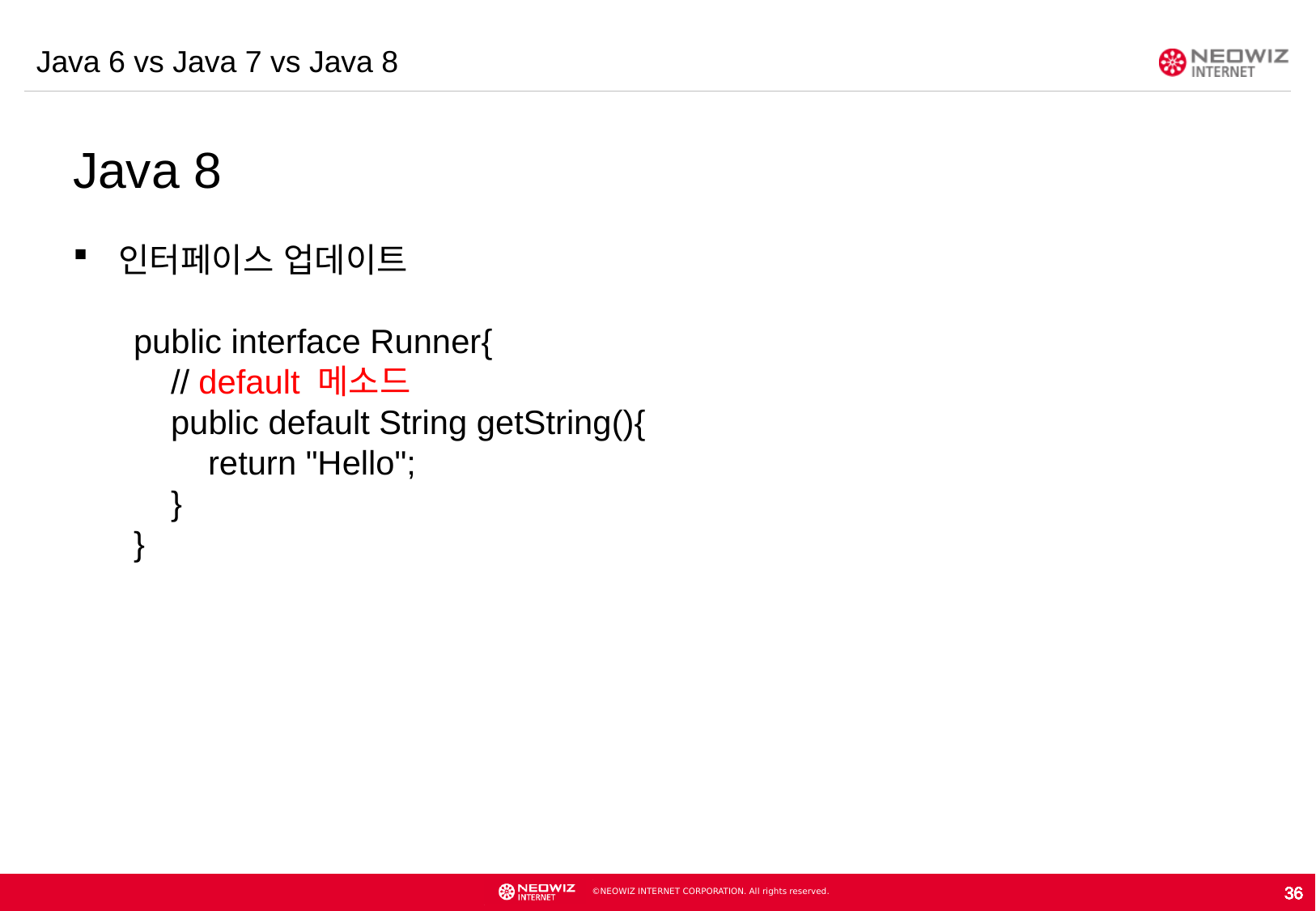

Java 6 vs Java 7 vs Java 8

Java 8

인터페이스 업데이트

public interface Runner{
    // default 메소드
    public default String getString(){
        return "Hello";
    }
}
36
36
36
36
36
36
36
36
36
36
36
36
36
36
36
36
36
36
36
36
36
36